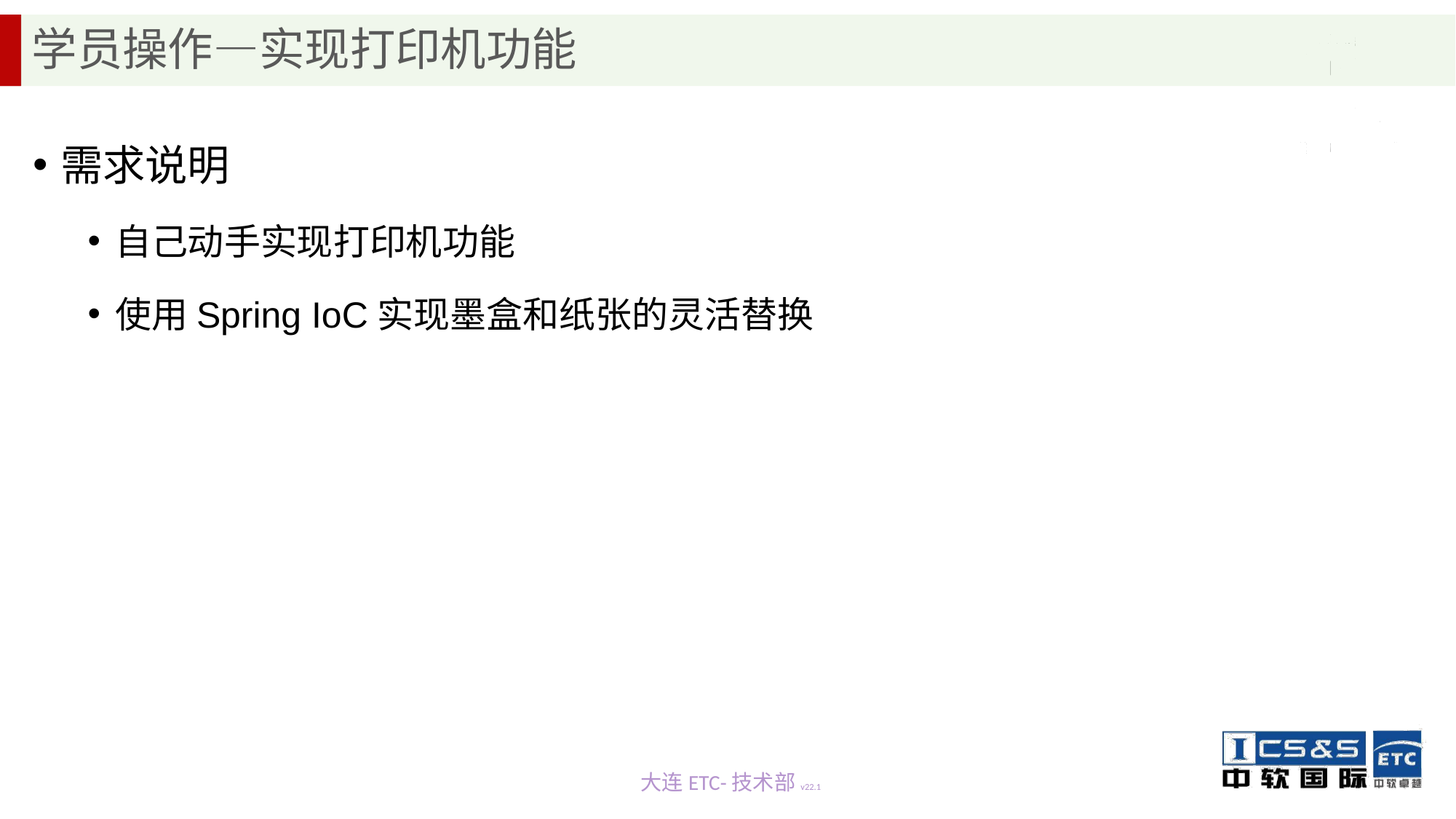

# 学员操作—实现打印机功能
需求说明
自己动手实现打印机功能
使用Spring IoC实现墨盒和纸张的灵活替换